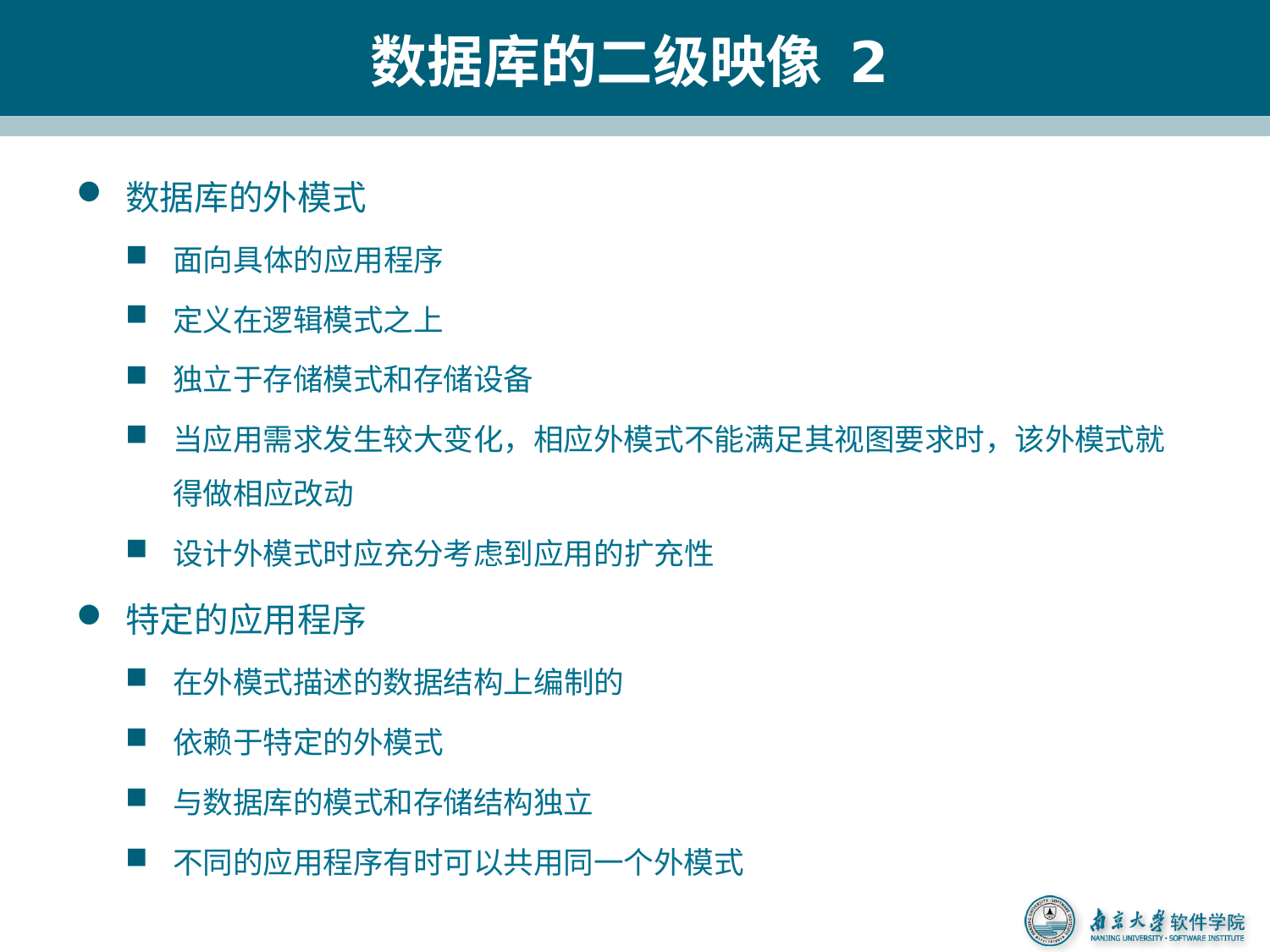

# 数据库的二级映像 2
数据库的外模式
面向具体的应用程序
定义在逻辑模式之上
独立于存储模式和存储设备
当应用需求发生较大变化，相应外模式不能满足其视图要求时，该外模式就得做相应改动
设计外模式时应充分考虑到应用的扩充性
特定的应用程序
在外模式描述的数据结构上编制的
依赖于特定的外模式
与数据库的模式和存储结构独立
不同的应用程序有时可以共用同一个外模式